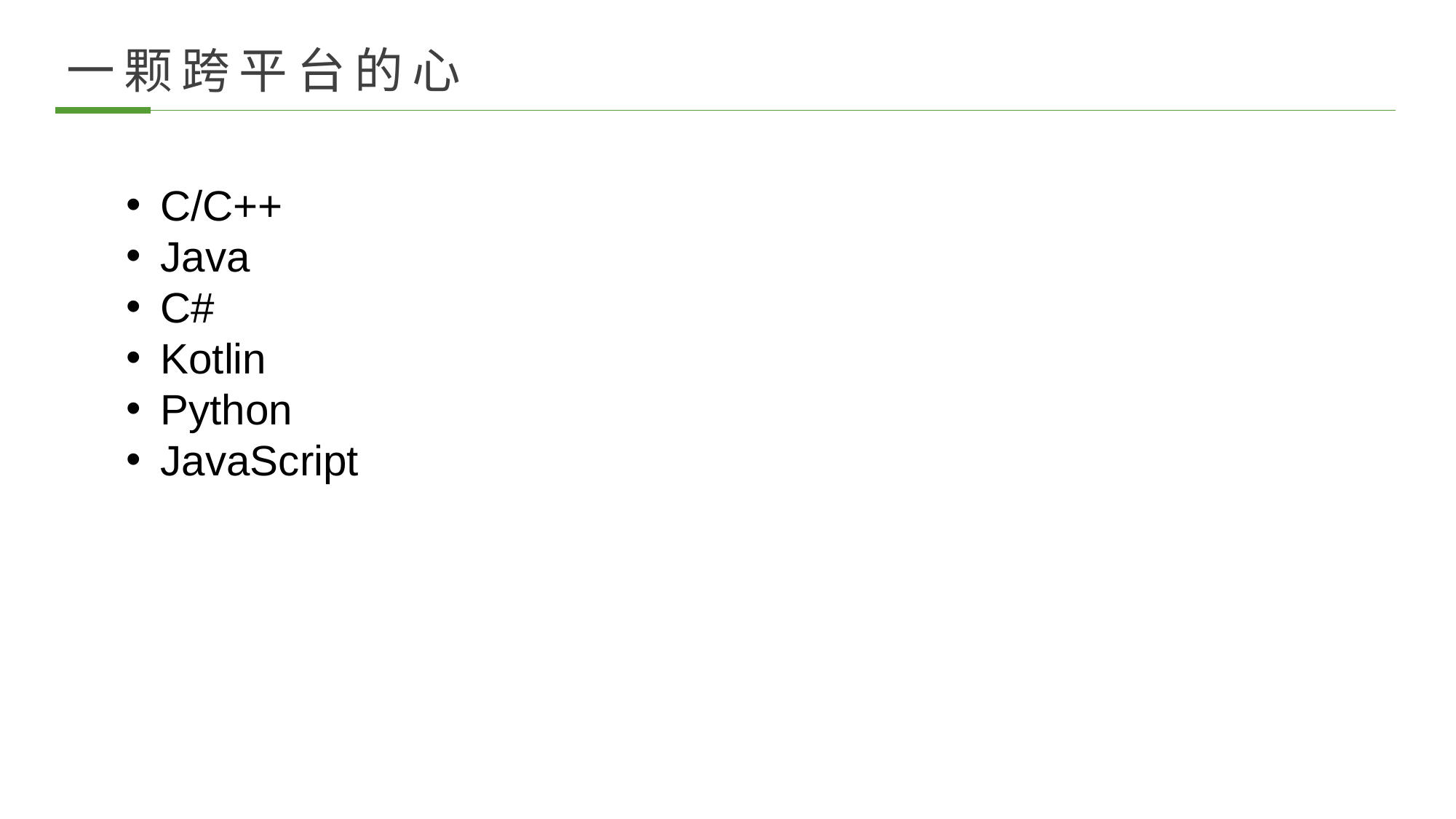

一颗跨平台的心
C/C++
Java
C#
Kotlin
Python
JavaScript